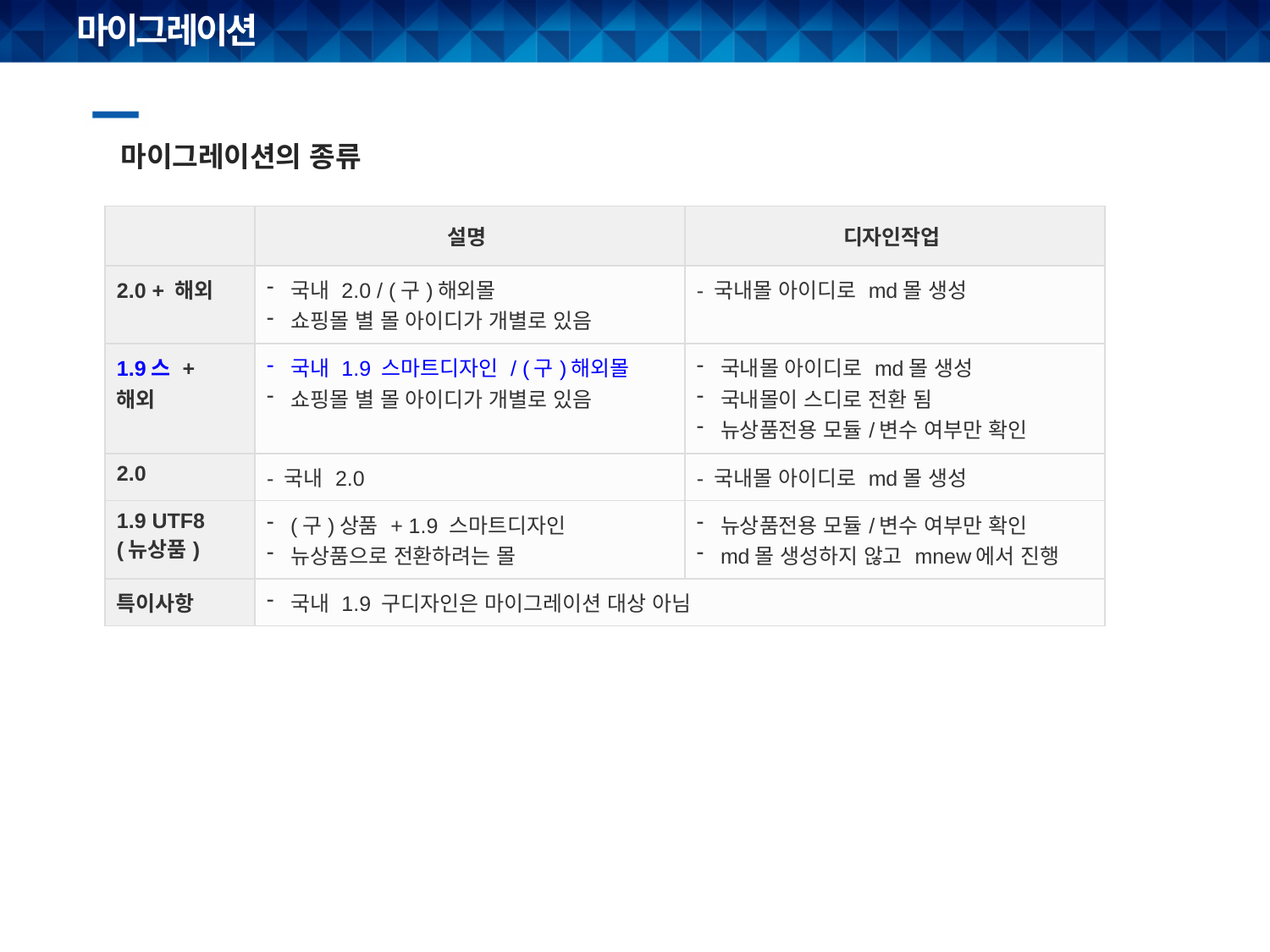

# 마이그레이션
마이그레이션의 종류
|  | 설명 | 디자인작업 |
| --- | --- | --- |
| 2.0 + 해외 | 국내 2.0 / (구)해외몰 쇼핑몰 별 몰 아이디가 개별로 있음 | - 국내몰 아이디로 md몰 생성 |
| 1.9스 + 해외 | 국내 1.9 스마트디자인 / (구)해외몰 쇼핑몰 별 몰 아이디가 개별로 있음 | 국내몰 아이디로 md몰 생성 국내몰이 스디로 전환 됨 뉴상품전용 모듈/변수 여부만 확인 |
| 2.0 | - 국내 2.0 | - 국내몰 아이디로 md몰 생성 |
| 1.9 UTF8 (뉴상품) | (구)상품 + 1.9 스마트디자인 뉴상품으로 전환하려는 몰 | 뉴상품전용 모듈/변수 여부만 확인 md몰 생성하지 않고 mnew에서 진행 |
| 특이사항 | 국내 1.9 구디자인은 마이그레이션 대상 아님 |  |